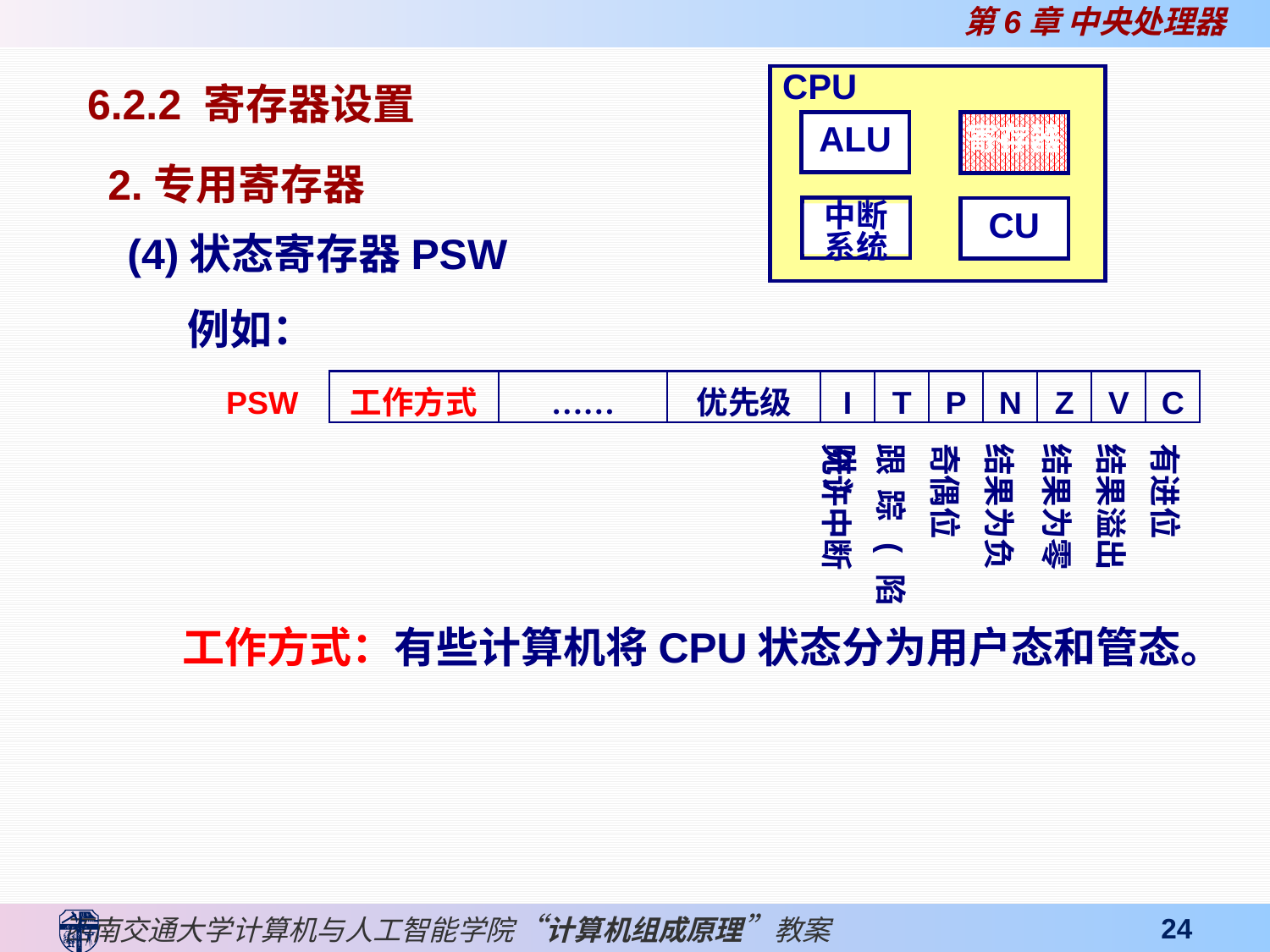

CPU

ALU
寄存器

中断
系统
CU
6.2.2 寄存器设置
2.专用寄存器
(4)状态寄存器PSW
例如：
PSW

工作方式
……
优先级
I
T
P
N
Z
V
C
允许中断
跟踪(陷阱)
奇偶位
结果为负
结果为零
结果溢出
有进位
工作方式：有些计算机将CPU状态分为用户态和管态。